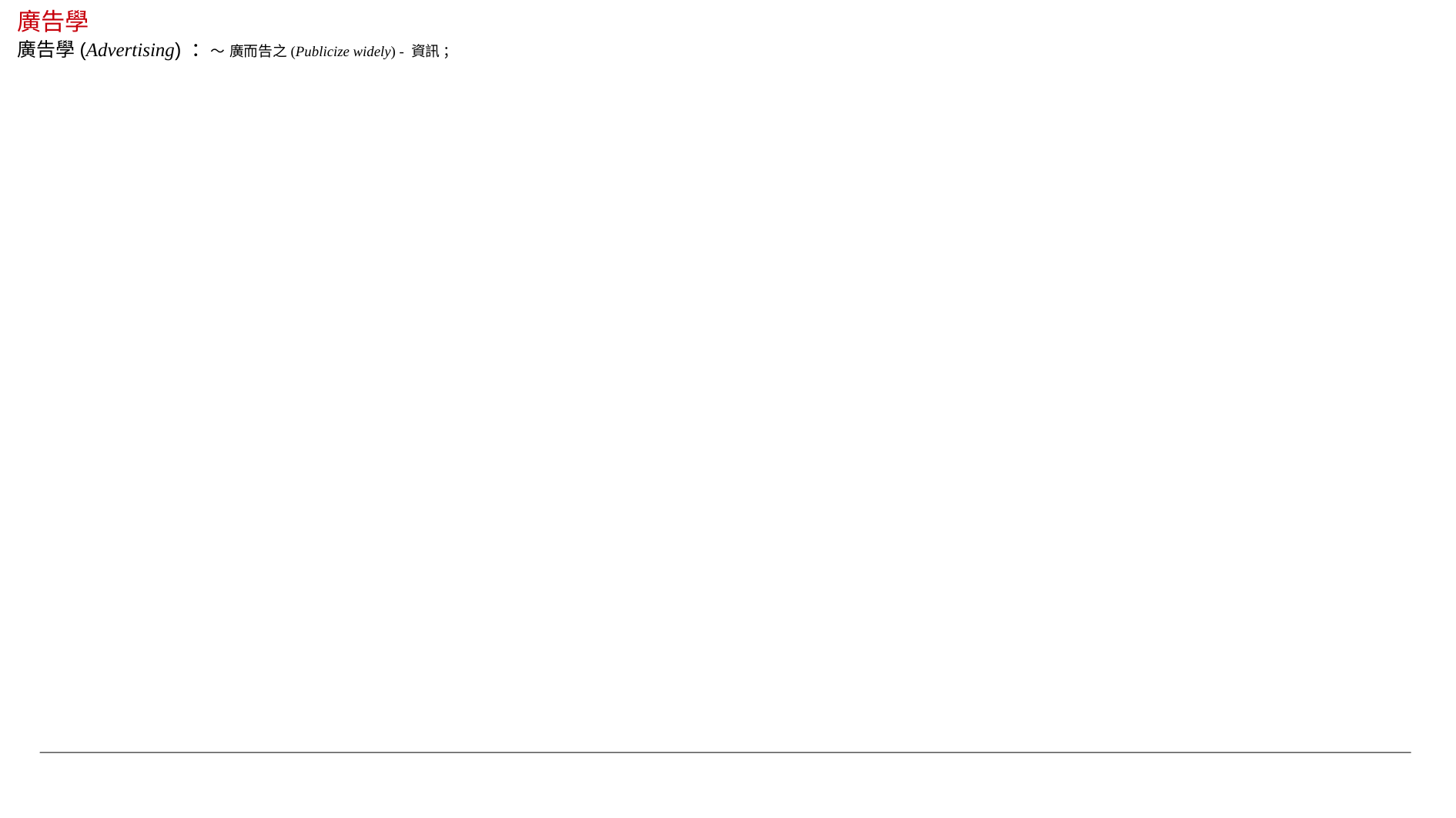

廣告學
廣告學(Advertising) ：～ 廣而告之(Publicize widely) - 資訊 ；